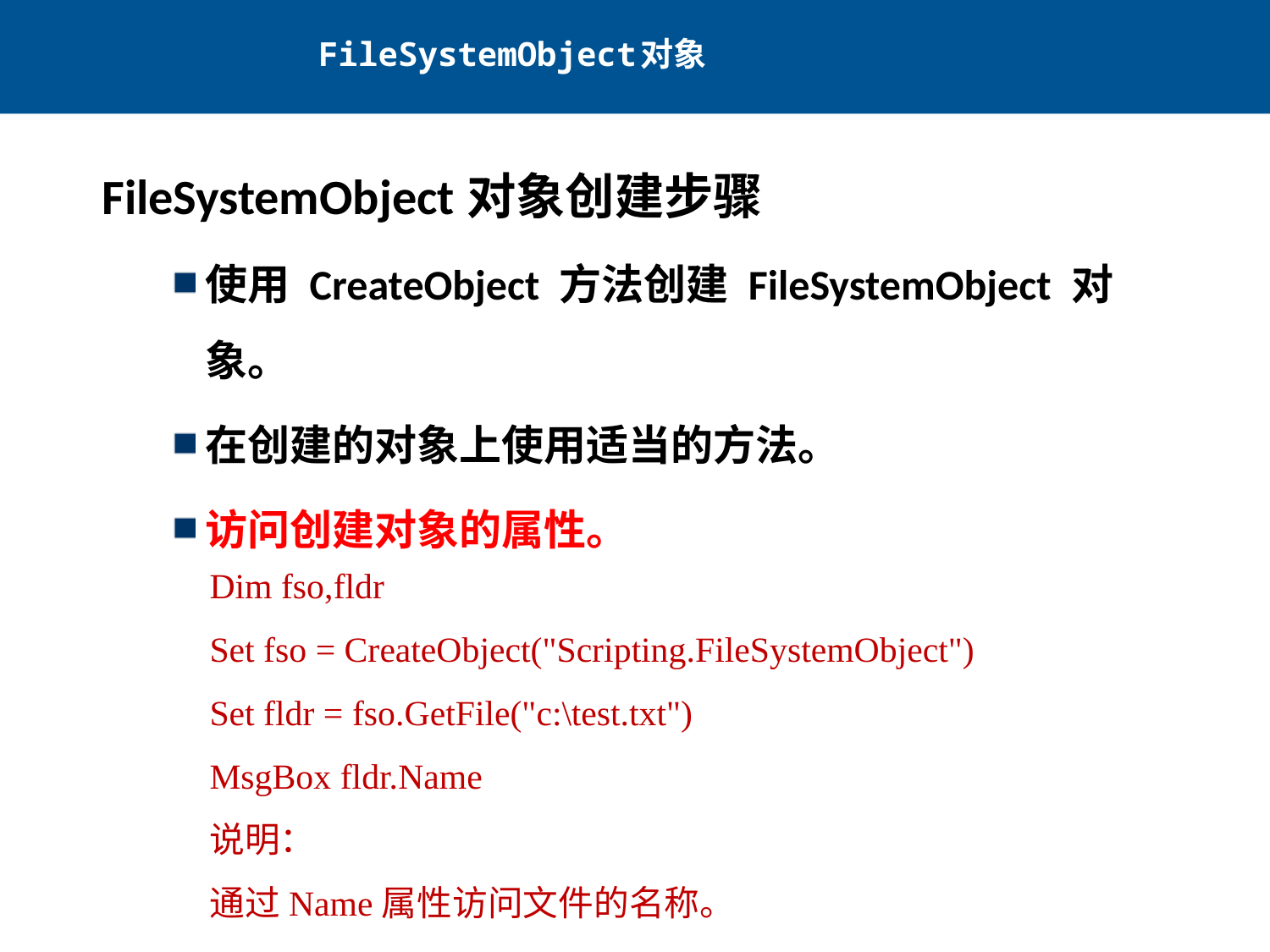

# FileSystemObject对象
FileSystemObject对象创建步骤
使用 CreateObject 方法创建 FileSystemObject 对象。
在创建的对象上使用适当的方法。
访问创建对象的属性。
Dim fso,fldr
Set fso = CreateObject("Scripting.FileSystemObject")
Set fldr = fso.GetFile("c:\test.txt")
MsgBox fldr.Name
说明：
通过Name属性访问文件的名称。